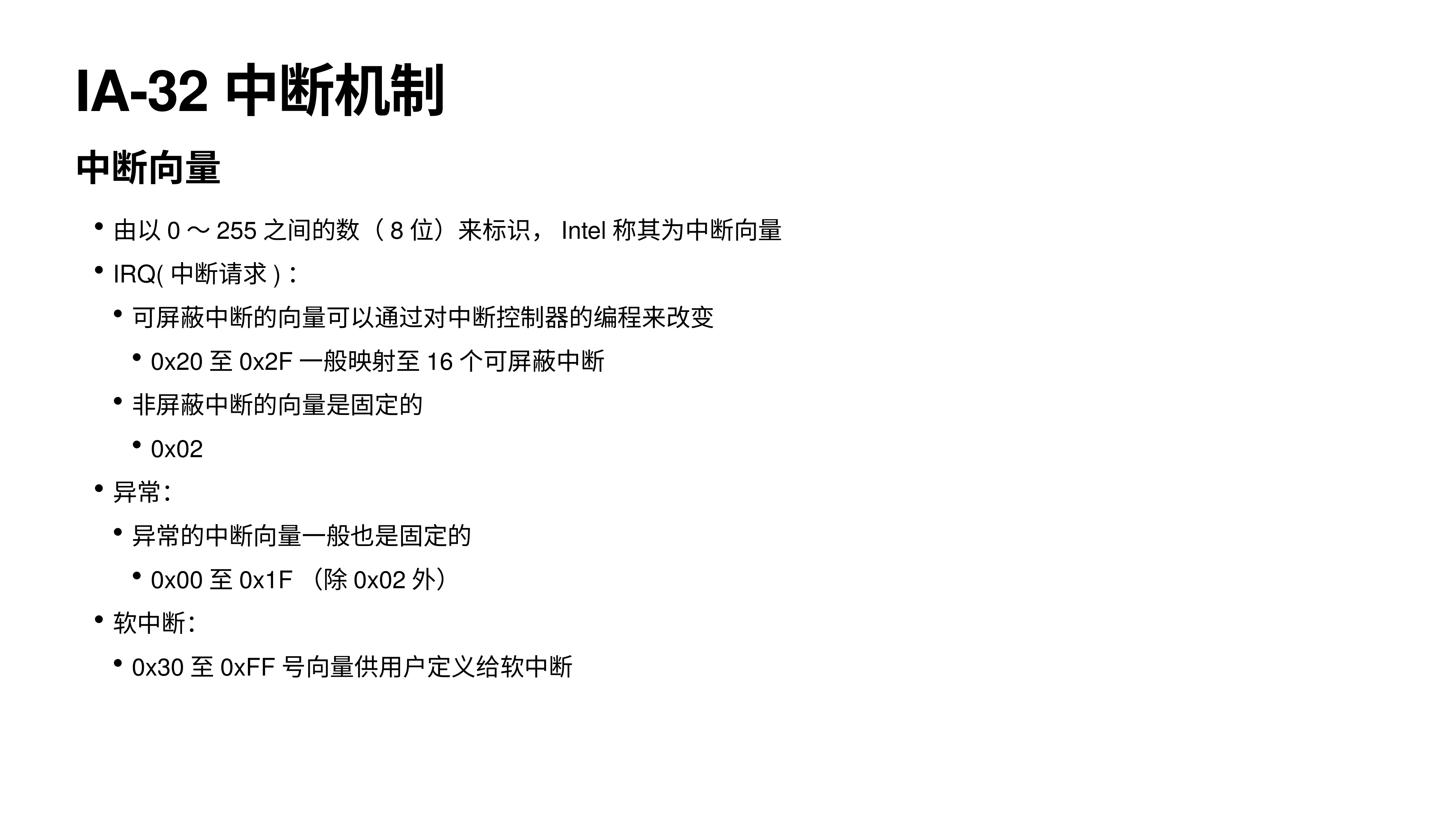

# IA-32中断机制
中断向量

由以0～255之间的数（8位）来标识，Intel称其为中断向量
IRQ(中断请求)：
可屏蔽中断的向量可以通过对中断控制器的编程来改变
0x20至0x2F一般映射至16个可屏蔽中断
非屏蔽中断的向量是固定的
0x02
异常：
异常的中断向量一般也是固定的
0x00至0x1F（除0x02外）
软中断：
0x30至0xFF号向量供用户定义给软中断